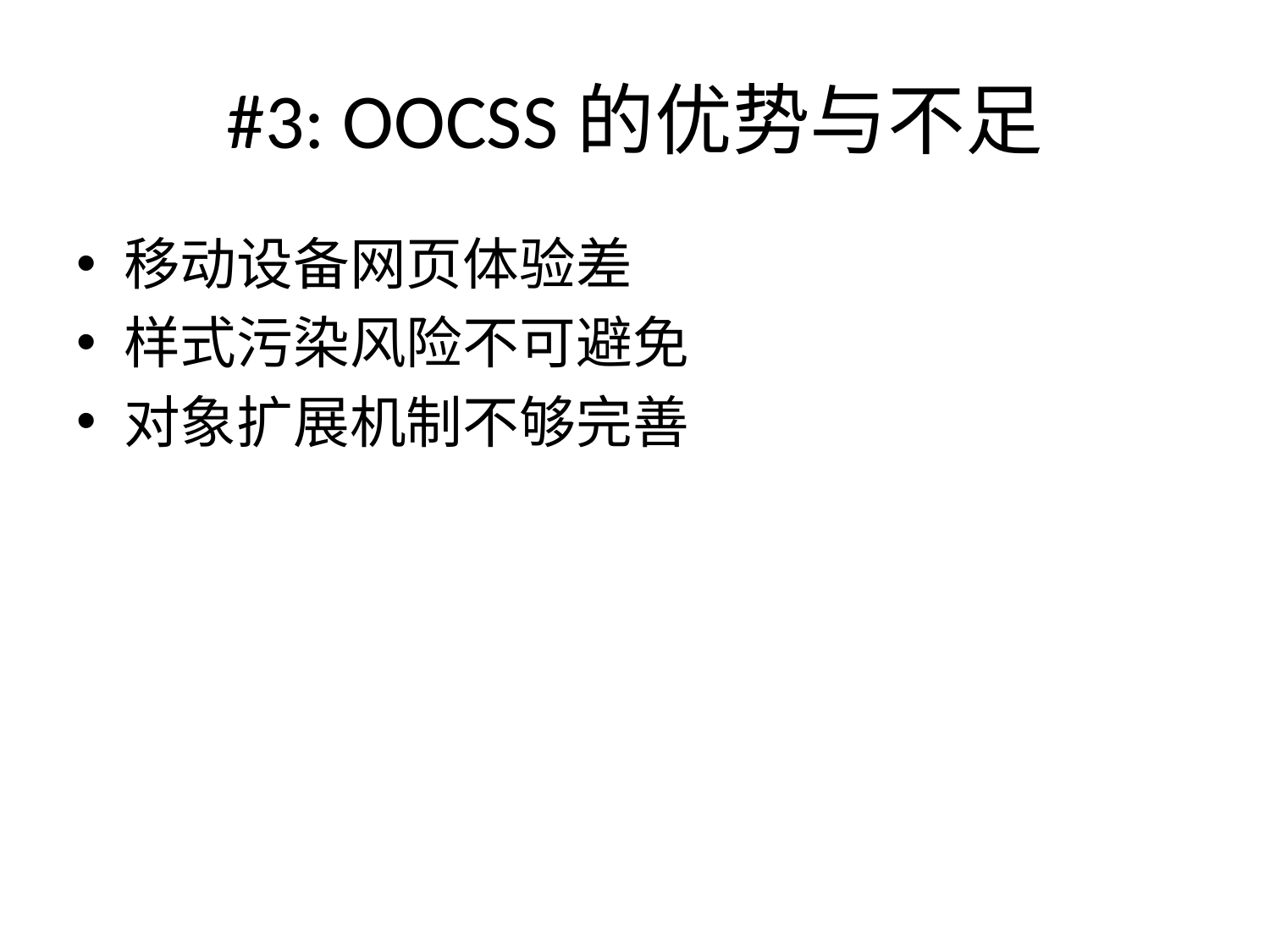

# #3: OOCSS的优势与不足
移动设备网页体验差
样式污染风险不可避免
对象扩展机制不够完善